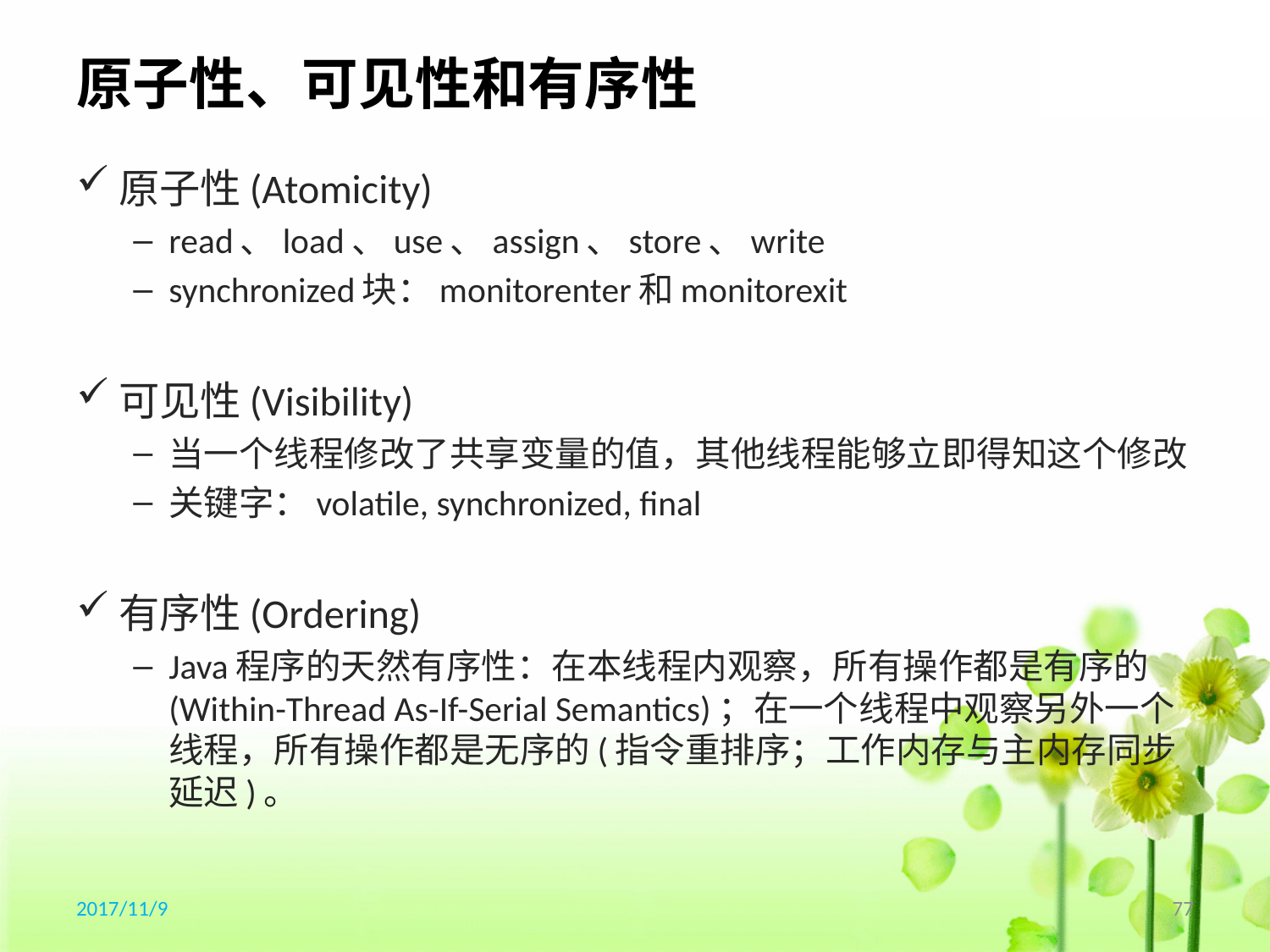

# 原子性、可见性和有序性
原子性(Atomicity)
read、load、use、assign、store、write
synchronized块：monitorenter和monitorexit

可见性(Visibility)
当一个线程修改了共享变量的值，其他线程能够立即得知这个修改
关键字：volatile, synchronized, final

有序性(Ordering)
Java程序的天然有序性：在本线程内观察，所有操作都是有序的(Within-Thread As-If-Serial Semantics)；在一个线程中观察另外一个线程，所有操作都是无序的(指令重排序；工作内存与主内存同步延迟)。

2017/11/9
77